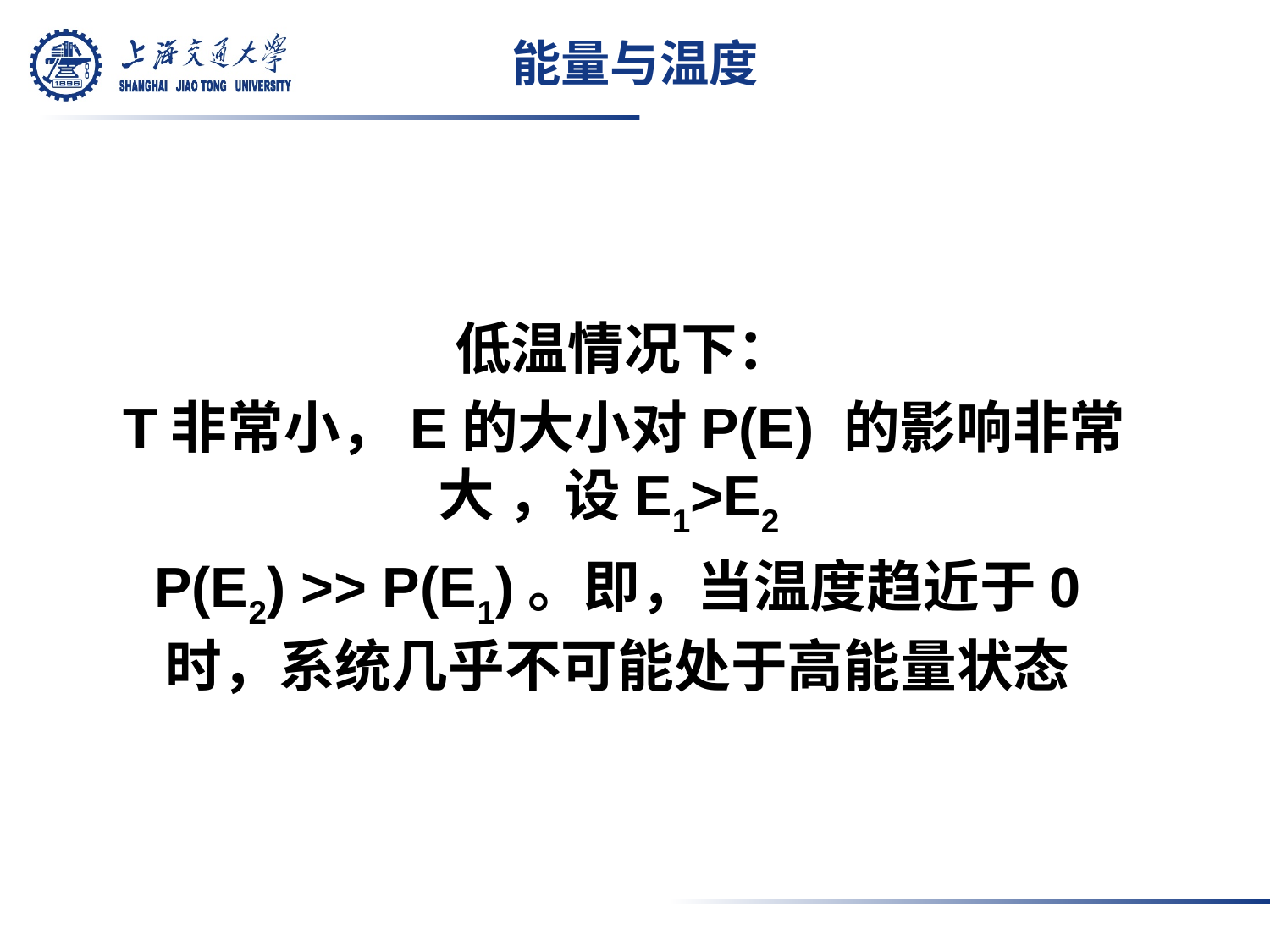

# 能量与温度
低温情况下：
T非常小，E的大小对P(E) 的影响非常大 ，设E1>E2
P(E2) >> P(E1)。即，当温度趋近于0时，系统几乎不可能处于高能量状态